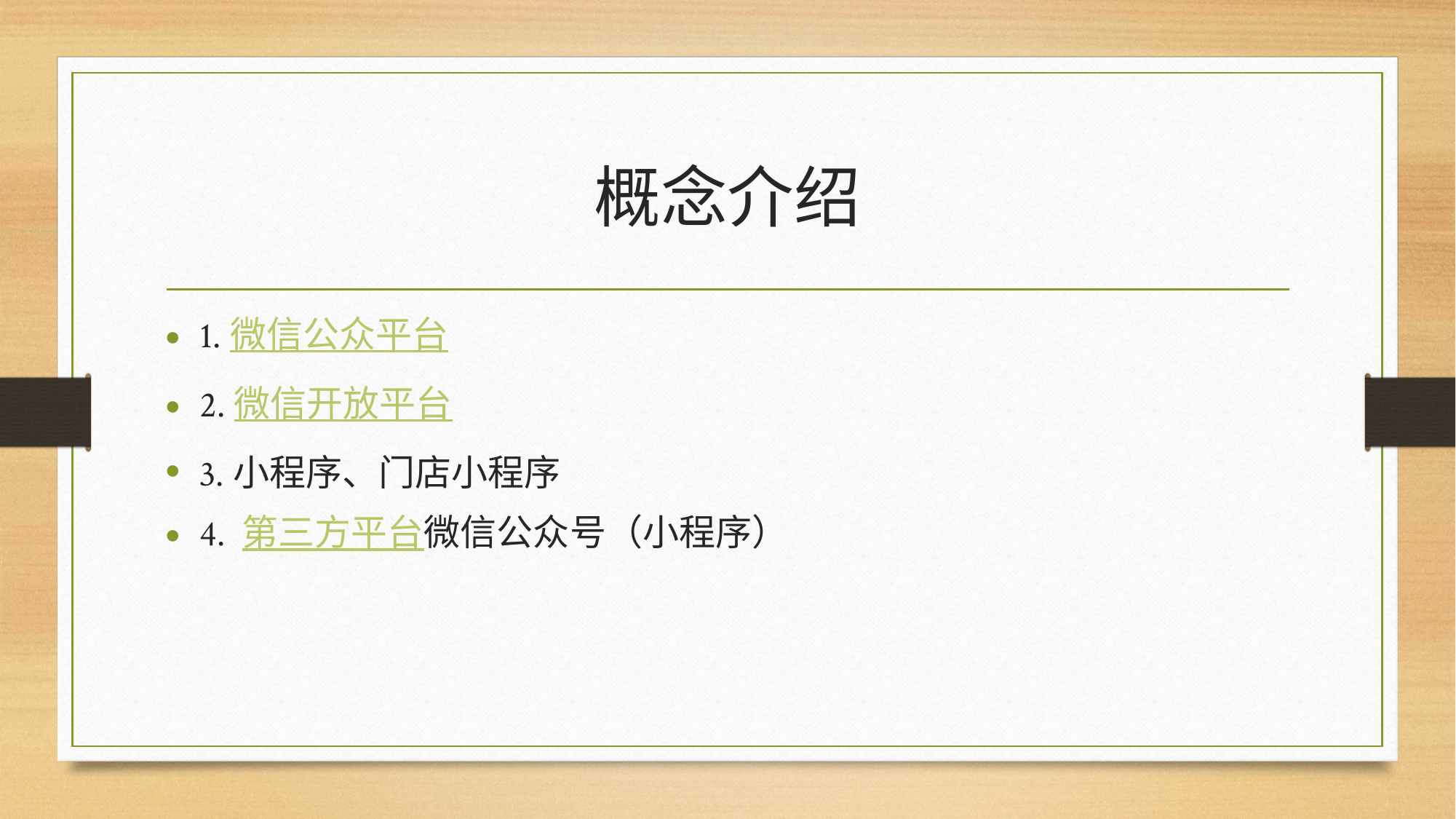

# 概念介绍
1.微信公众平台
2.微信开放平台
3.小程序、门店小程序
4. 第三方平台微信公众号（小程序）